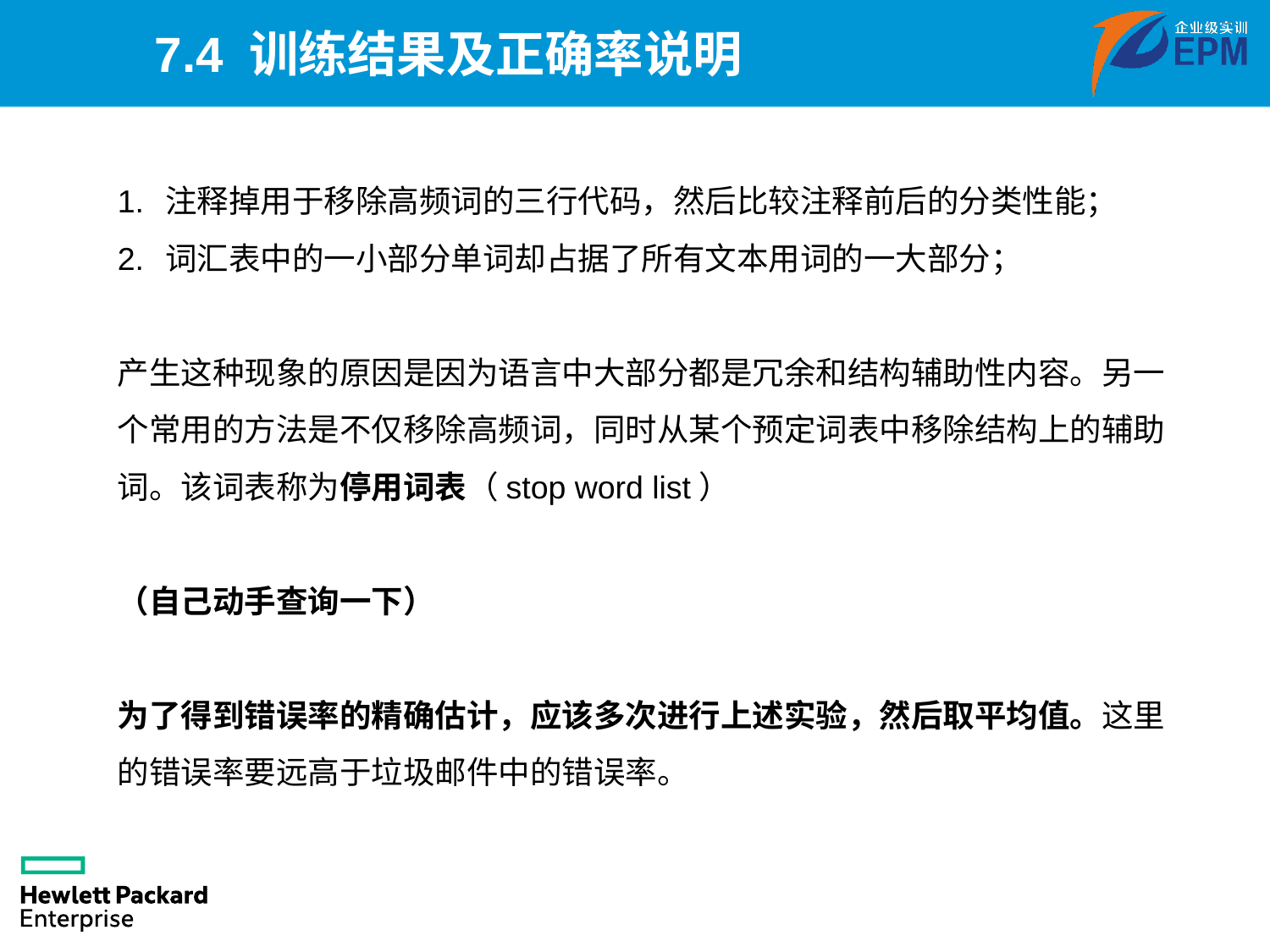

# 7.4 训练结果及正确率说明
注释掉用于移除高频词的三行代码，然后比较注释前后的分类性能；
词汇表中的一小部分单词却占据了所有文本用词的一大部分；

产生这种现象的原因是因为语言中大部分都是冗余和结构辅助性内容。另一个常用的方法是不仅移除高频词，同时从某个预定词表中移除结构上的辅助词。该词表称为停用词表（stop word list）

（自己动手查询一下）

为了得到错误率的精确估计，应该多次进行上述实验，然后取平均值。这里的错误率要远高于垃圾邮件中的错误率。